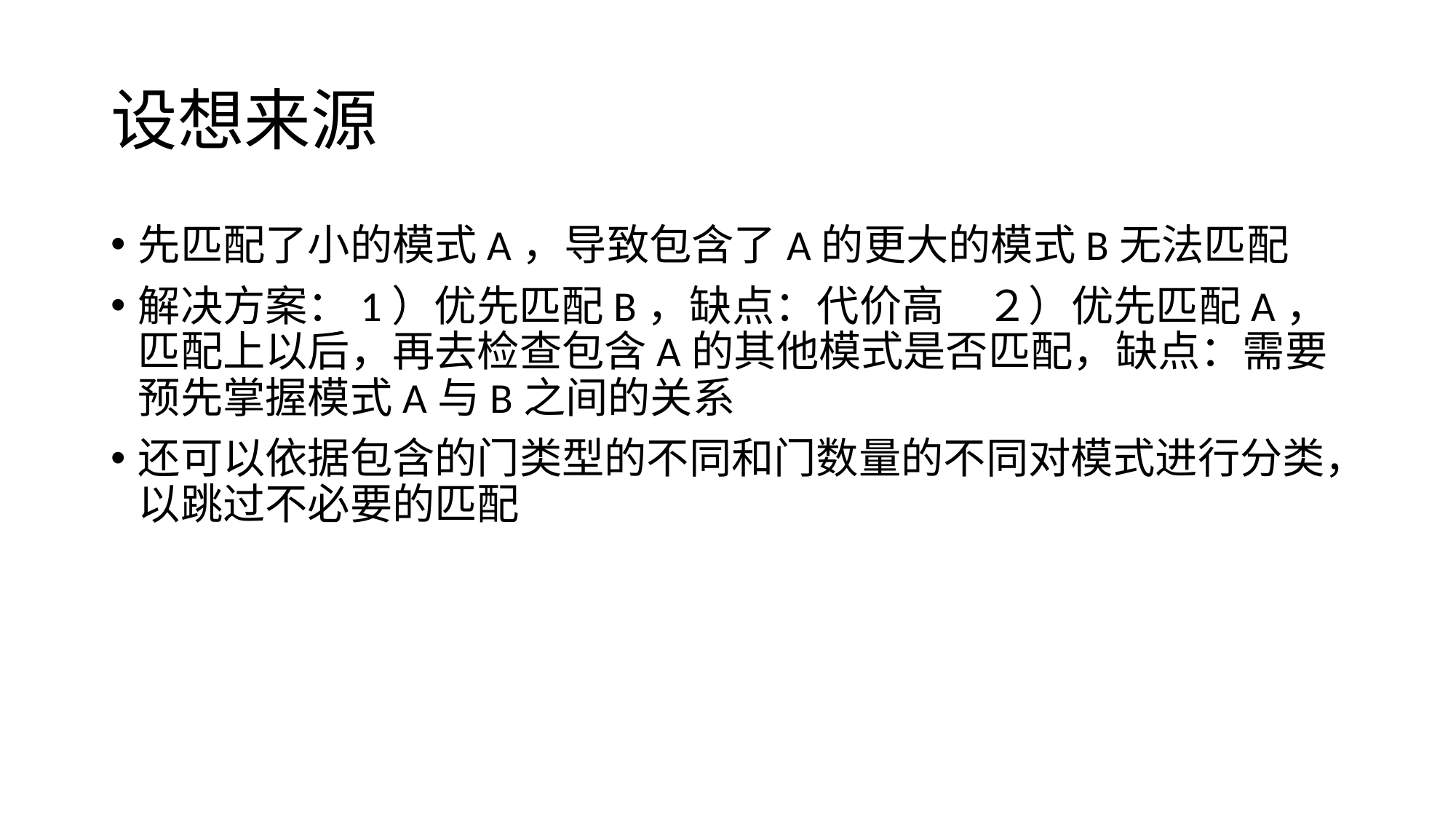

# 设想来源
先匹配了小的模式A，导致包含了A的更大的模式B无法匹配
解决方案：1）优先匹配B，缺点：代价高　２）优先匹配A，匹配上以后，再去检查包含A的其他模式是否匹配，缺点：需要预先掌握模式A与B之间的关系
还可以依据包含的门类型的不同和门数量的不同对模式进行分类，以跳过不必要的匹配